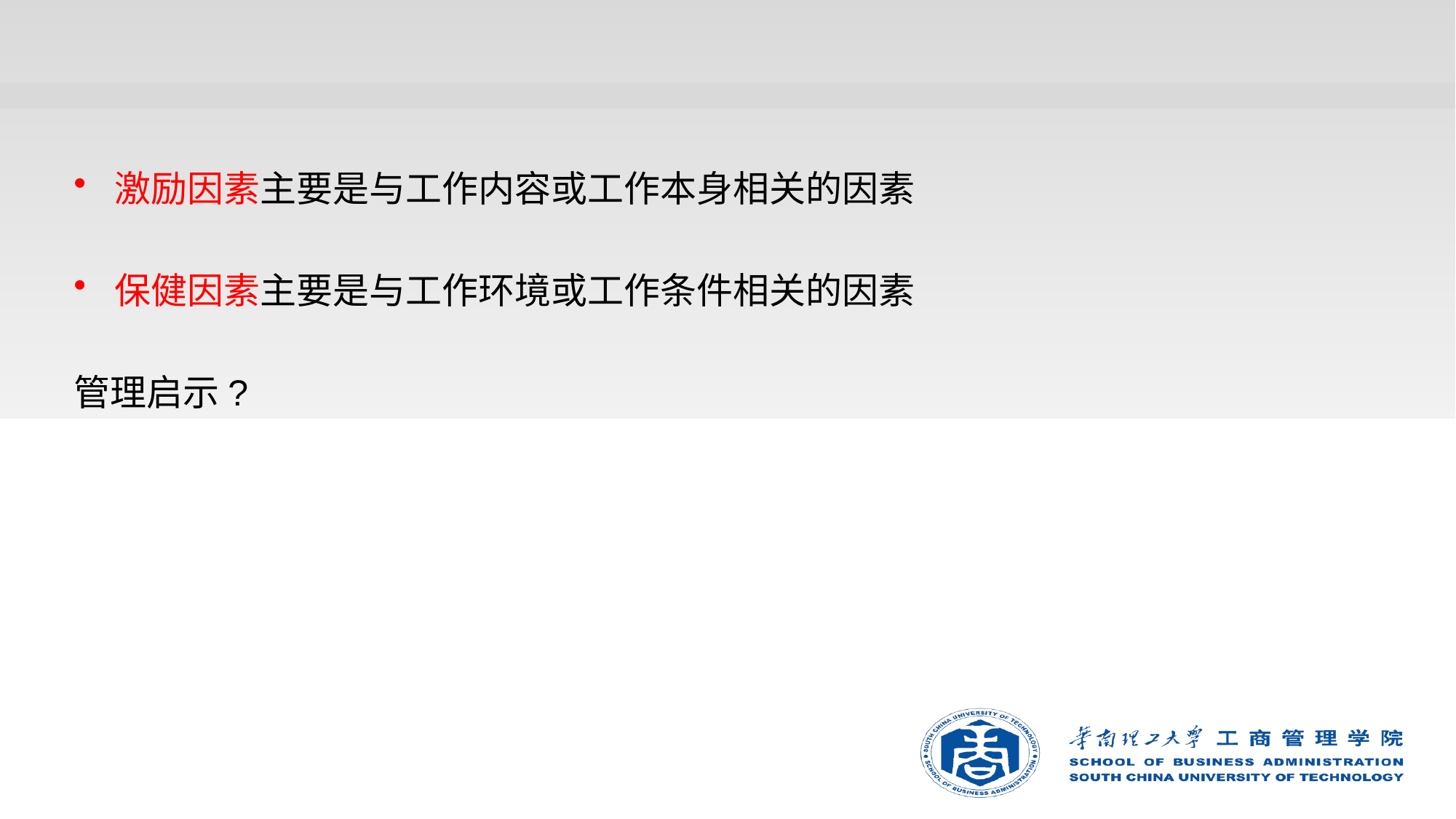

#
激励因素主要是与工作内容或工作本身相关的因素

保健因素主要是与工作环境或工作条件相关的因素

管理启示?